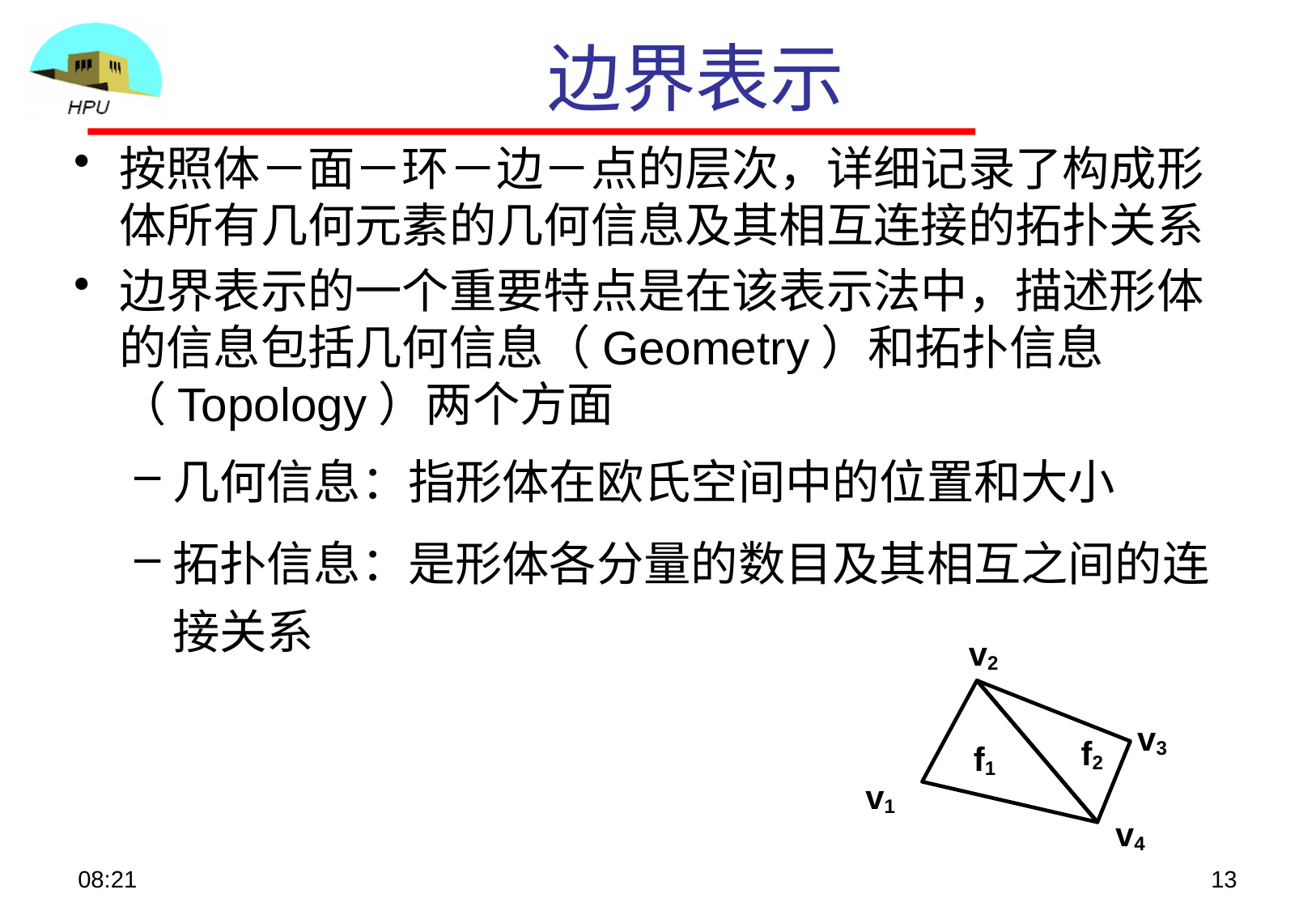

# 边界表示
按照体－面－环－边－点的层次，详细记录了构成形体所有几何元素的几何信息及其相互连接的拓扑关系
边界表示的一个重要特点是在该表示法中，描述形体的信息包括几何信息（Geometry）和拓扑信息（Topology）两个方面
几何信息：指形体在欧氏空间中的位置和大小
拓扑信息：是形体各分量的数目及其相互之间的连接关系

v2

v3
f2
f1
v1
v4
08:21
13